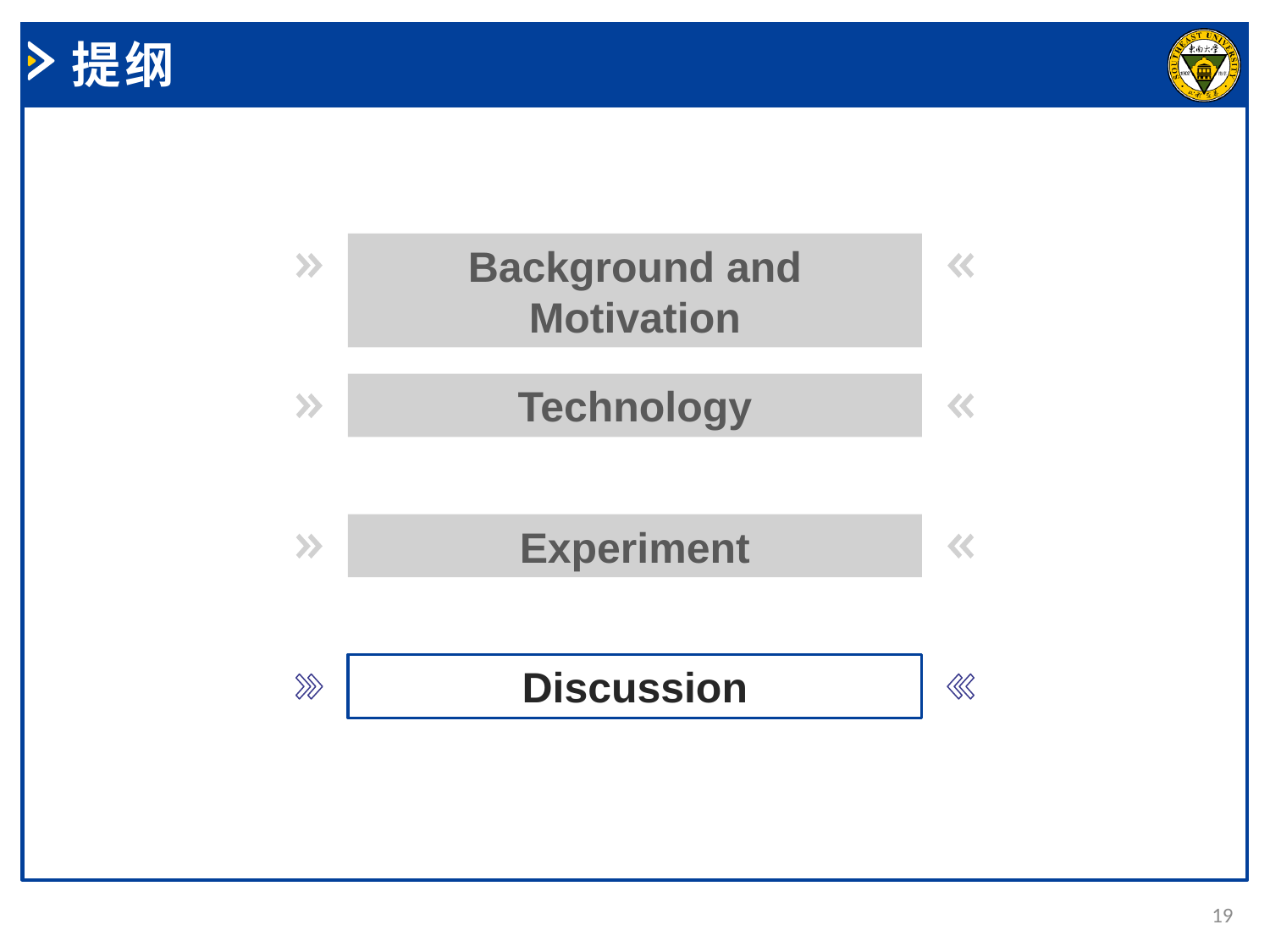

提纲
Background and Motivation

Technology

Experiment

Discussion

19